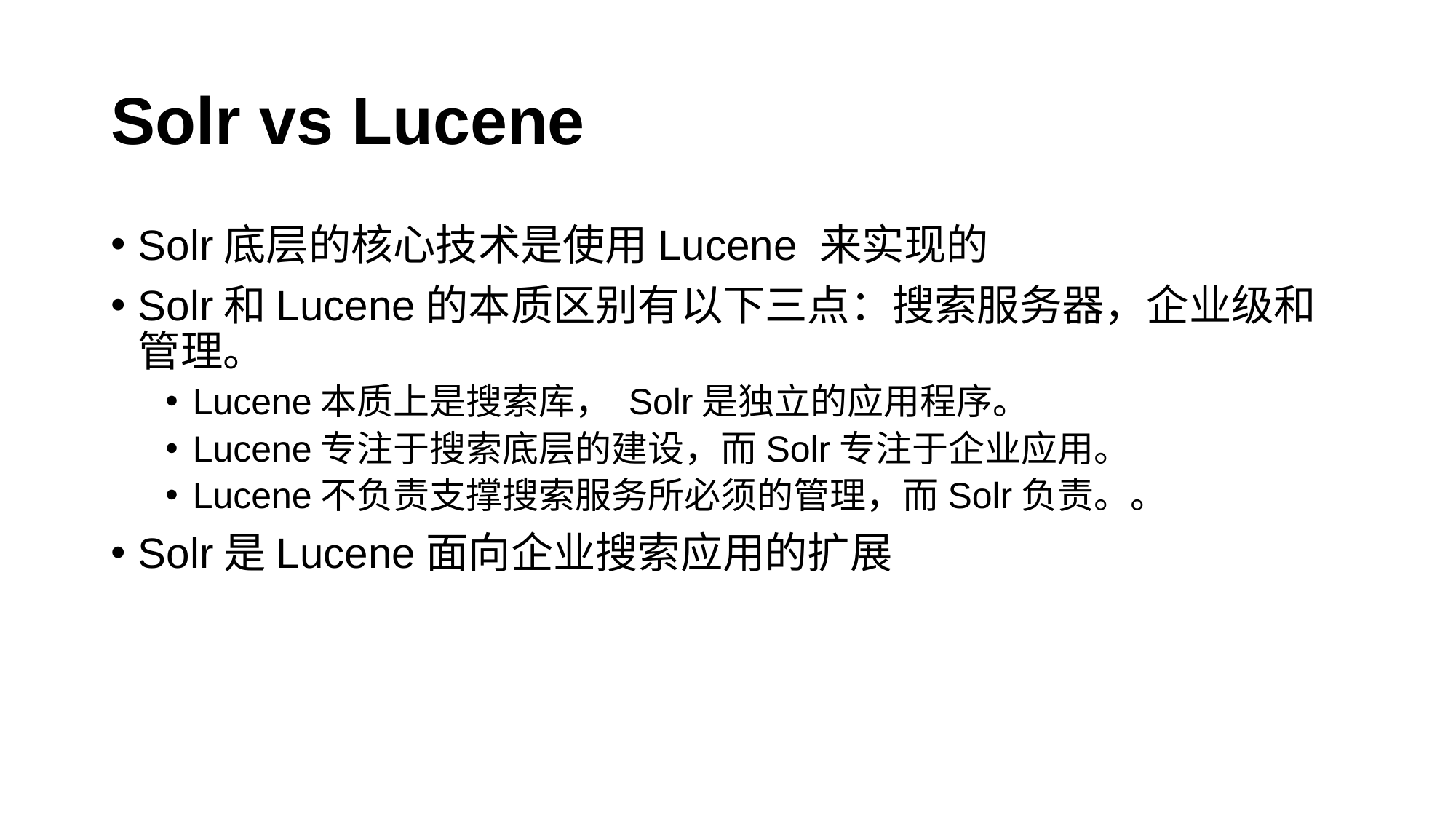

# Solr vs Lucene
Solr底层的核心技术是使用Lucene 来实现的
Solr和Lucene的本质区别有以下三点：搜索服务器，企业级和管理。
Lucene本质上是搜索库， Solr是独立的应用程序。
Lucene专注于搜索底层的建设，而Solr专注于企业应用。
Lucene不负责支撑搜索服务所必须的管理，而Solr负责。。
Solr是Lucene面向企业搜索应用的扩展